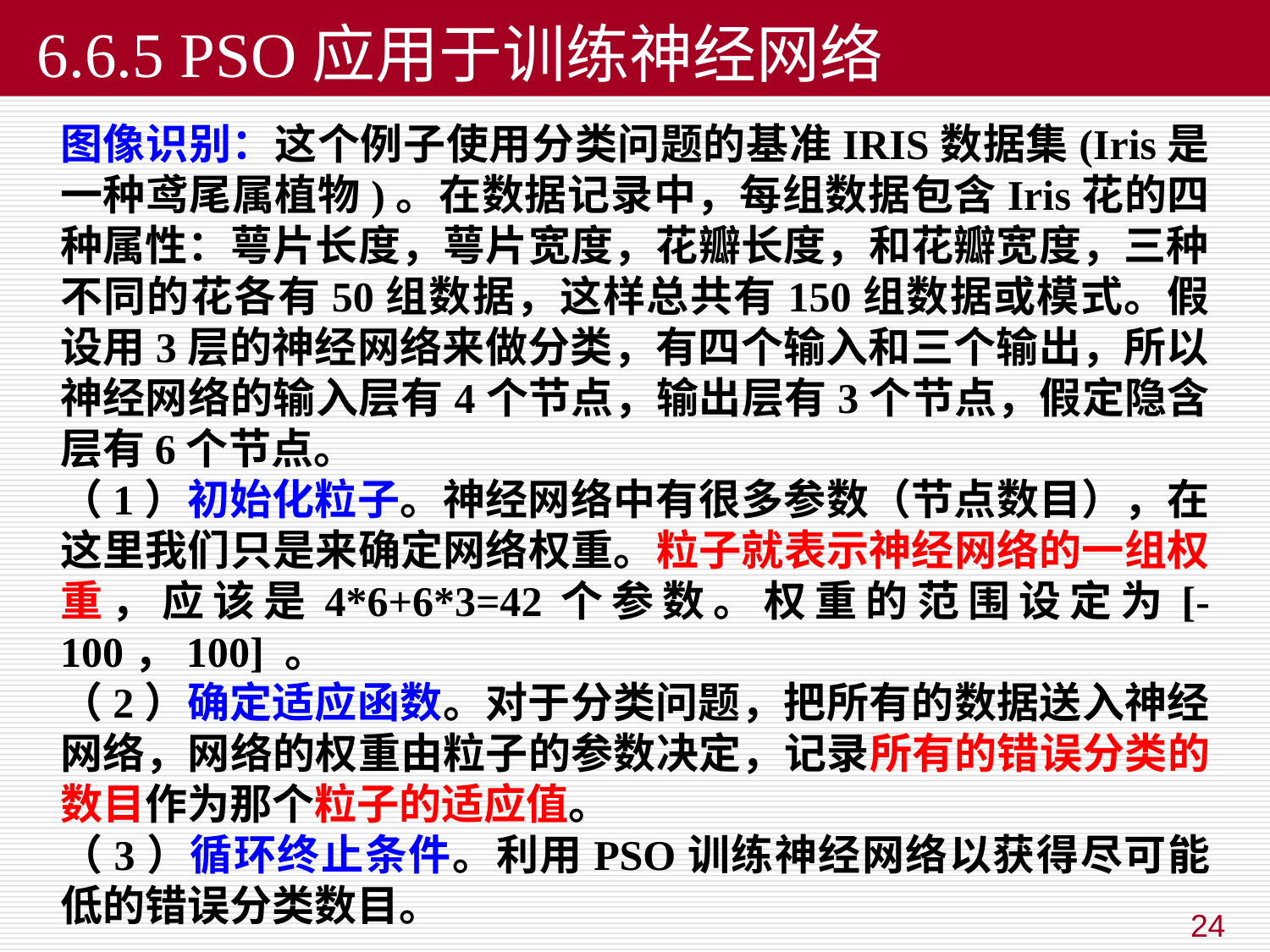

# 6.6.5 PSO应用于训练神经网络

图像识别：这个例子使用分类问题的基准IRIS数据集(Iris是一种鸢尾属植物)。在数据记录中，每组数据包含Iris花的四种属性：萼片长度，萼片宽度，花瓣长度，和花瓣宽度，三种不同的花各有50组数据，这样总共有150组数据或模式。假设用3层的神经网络来做分类，有四个输入和三个输出，所以神经网络的输入层有4个节点，输出层有3个节点，假定隐含层有6个节点。
（1）初始化粒子。神经网络中有很多参数（节点数目），在这里我们只是来确定网络权重。粒子就表示神经网络的一组权重，应该是4*6+6*3=42个参数。权重的范围设定为[-100，100] 。
（2）确定适应函数。对于分类问题，把所有的数据送入神经网络，网络的权重由粒子的参数决定，记录所有的错误分类的数目作为那个粒子的适应值。
（3）循环终止条件。利用PSO训练神经网络以获得尽可能低的错误分类数目。
24